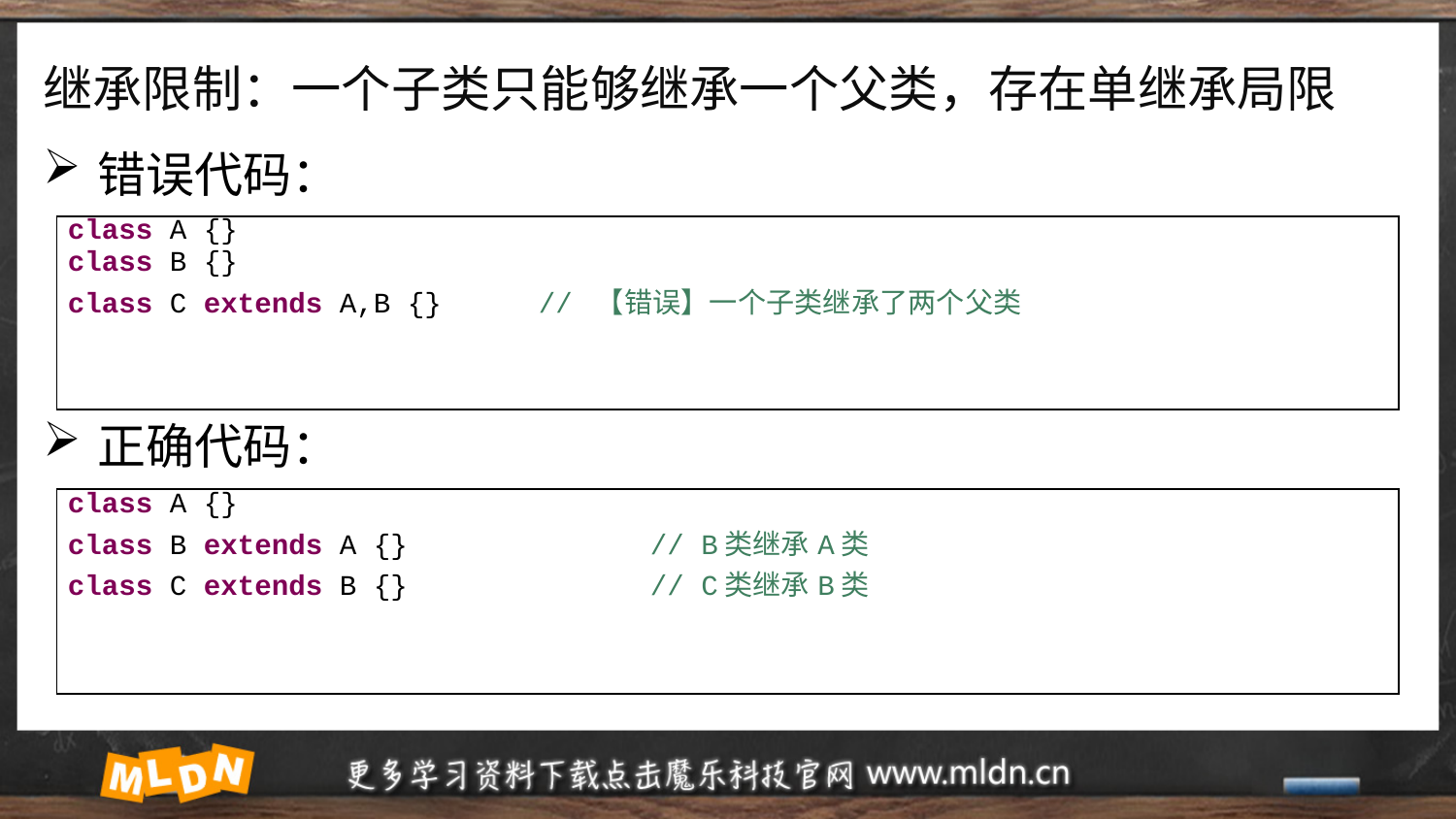

# 继承限制：一个子类只能够继承一个父类，存在单继承局限
错误代码：

正确代码：
| class A {} class B {} class C extends A,B {} // 【错误】一个子类继承了两个父类 |
| --- |
| class A {} class B extends A {} // B类继承A类 class C extends B {} // C类继承B类 |
| --- |